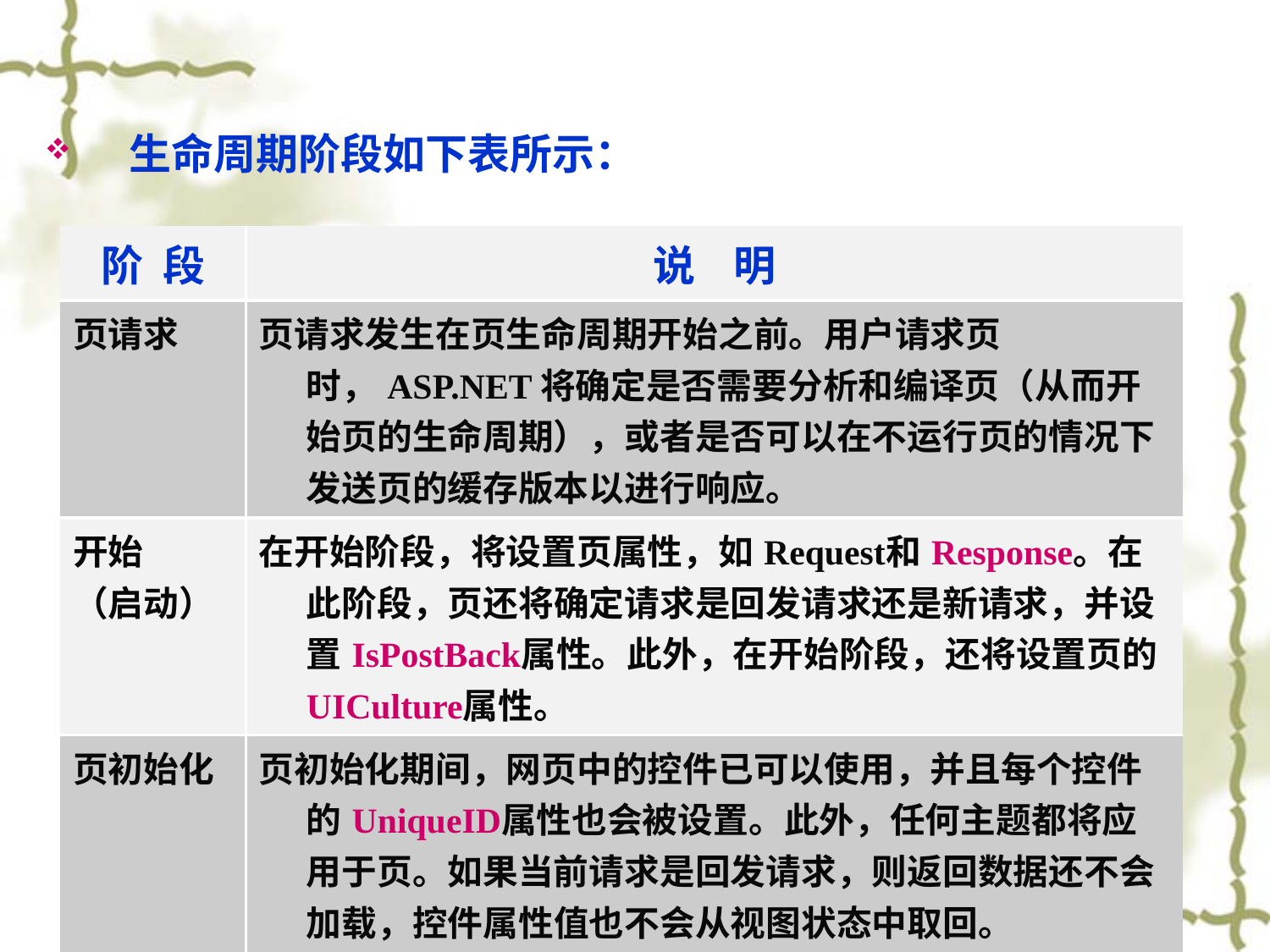

生命周期阶段如下表所示：
| 阶 段 | 说 明 |
| --- | --- |
| 页请求 | 页请求发生在页生命周期开始之前。用户请求页时，ASP.NET将确定是否需要分析和编译页（从而开始页的生命周期），或者是否可以在不运行页的情况下发送页的缓存版本以进行响应。 |
| 开始 （启动） | 在开始阶段，将设置页属性，如Request和Response。在此阶段，页还将确定请求是回发请求还是新请求，并设置IsPostBack属性。此外，在开始阶段，还将设置页的UICulture属性。 |
| 页初始化 | 页初始化期间，网页中的控件已可以使用，并且每个控件的UniqueID属性也会被设置。此外，任何主题都将应用于页。如果当前请求是回发请求，则返回数据还不会加载，控件属性值也不会从视图状态中取回。 |